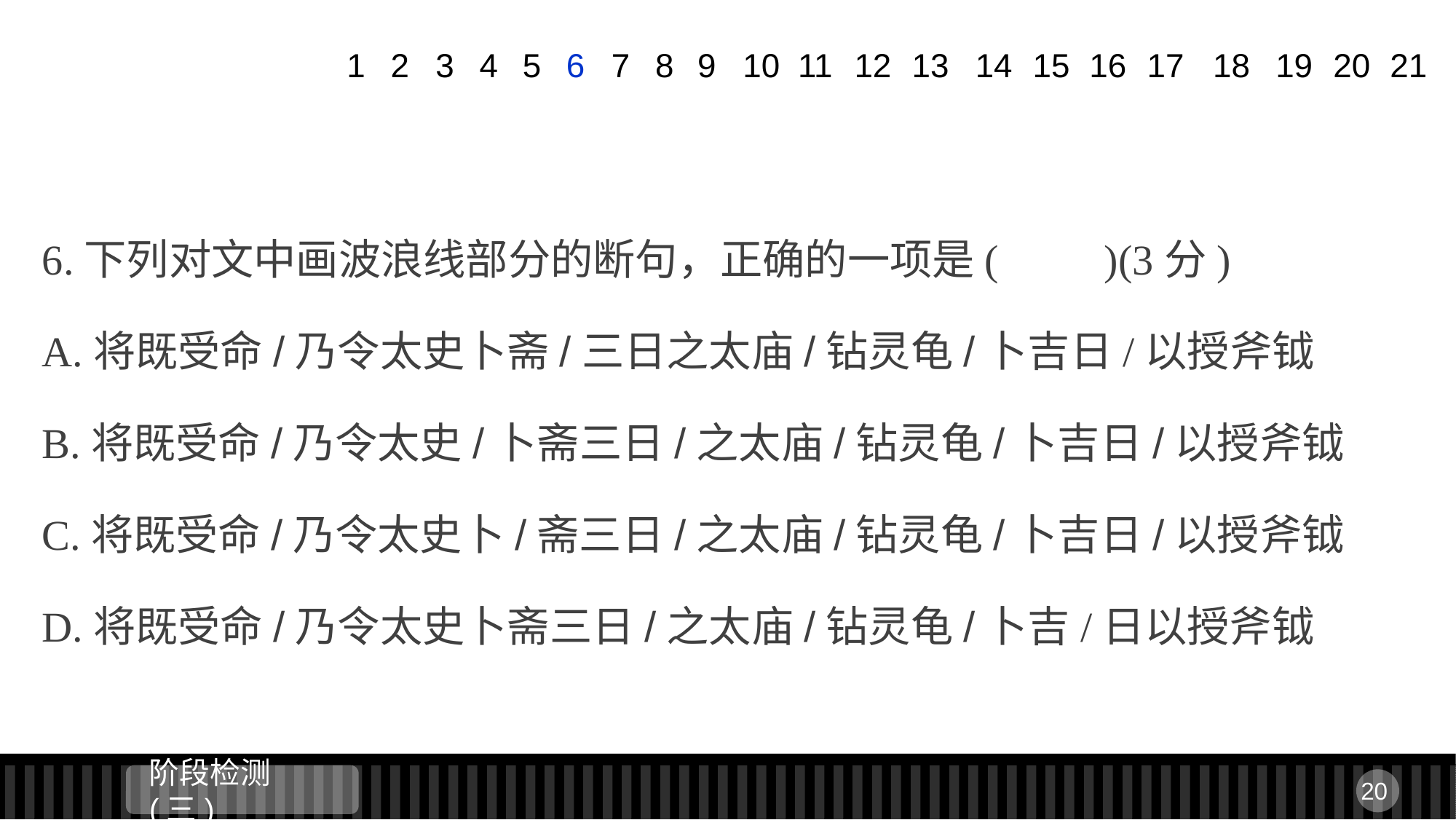

1
2
3
4
5
6
7
8
9
11
12
13
14
15
16
17
18
19
20
21
10
6.下列对文中画波浪线部分的断句，正确的一项是(　　)(3分)
A.将既受命/乃令太史卜斋/三日之太庙/钻灵龟/卜吉日/以授斧钺
B.将既受命/乃令太史/卜斋三日/之太庙/钻灵龟/卜吉日/以授斧钺
C.将既受命/乃令太史卜/斋三日/之太庙/钻灵龟/卜吉日/以授斧钺
D.将既受命/乃令太史卜斋三日/之太庙/钻灵龟/卜吉/日以授斧钺